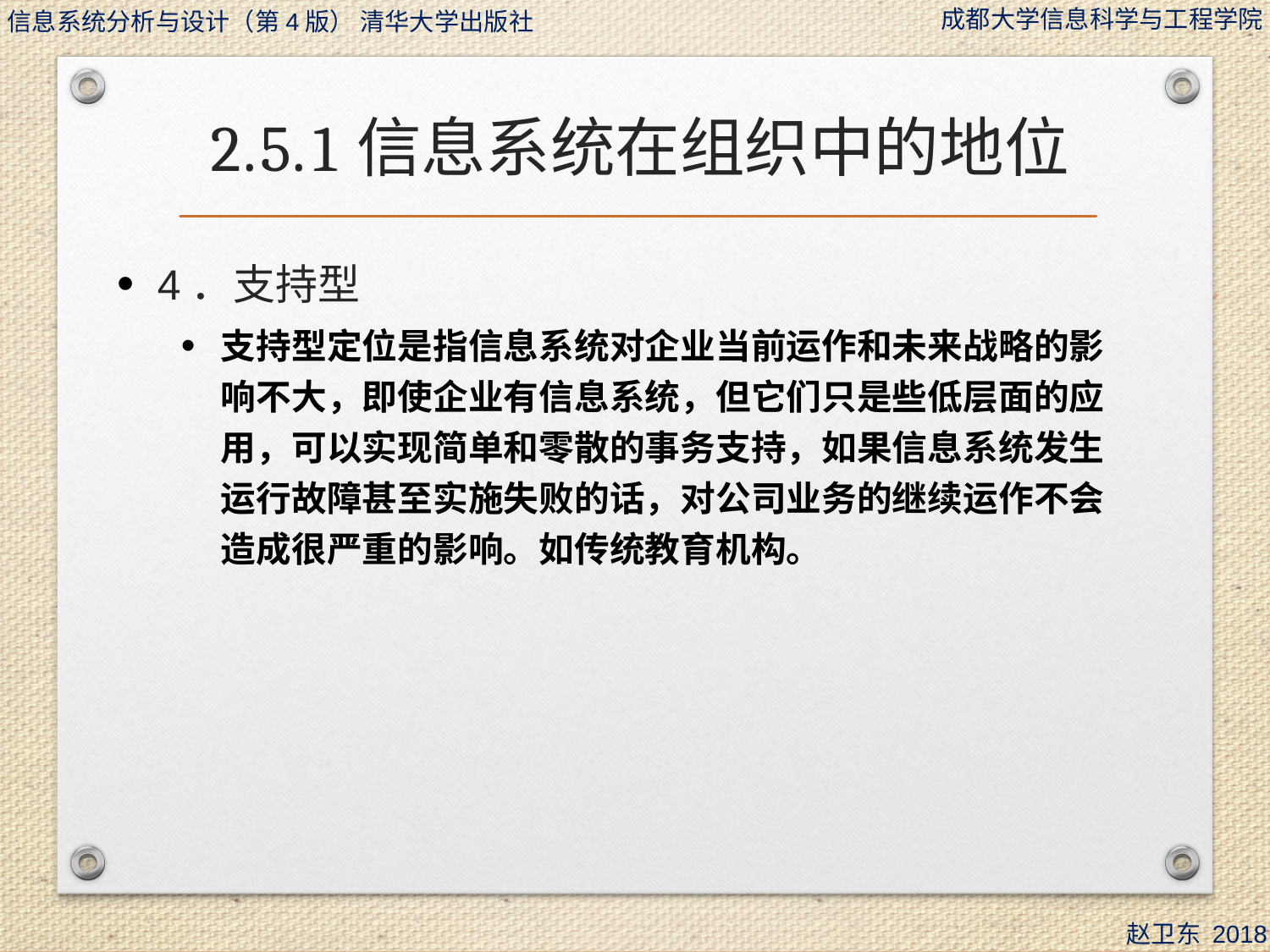

# 2.5.1信息系统在组织中的地位
4．支持型
支持型定位是指信息系统对企业当前运作和未来战略的影响不大，即使企业有信息系统，但它们只是些低层面的应用，可以实现简单和零散的事务支持，如果信息系统发生运行故障甚至实施失败的话，对公司业务的继续运作不会造成很严重的影响。如传统教育机构。